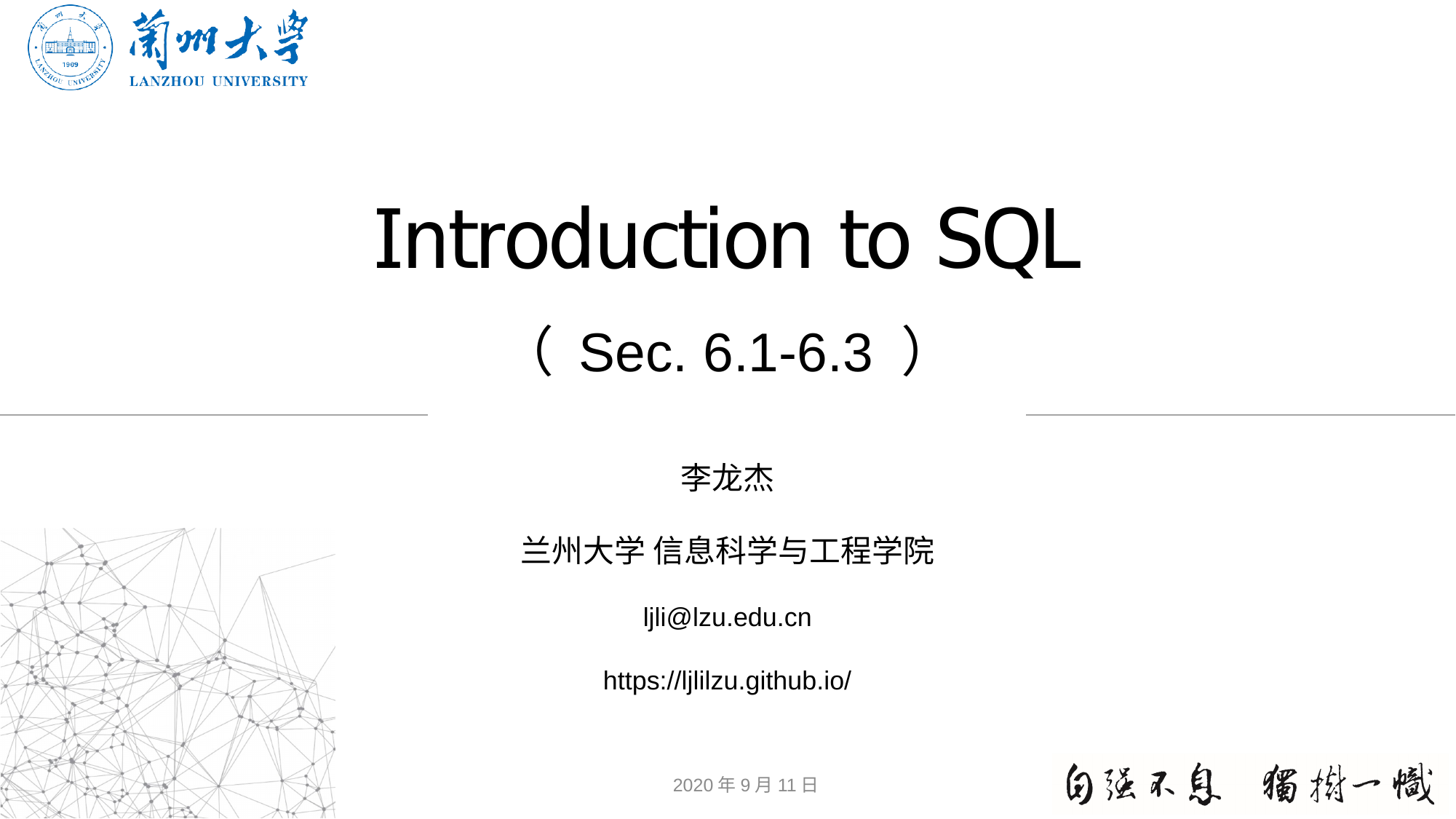

# Introduction to SQL （ Sec. 6.1-6.3 ）
李龙杰
兰州大学 信息科学与工程学院
ljli@lzu.edu.cn
https://ljlilzu.github.io/

2020年9月11日